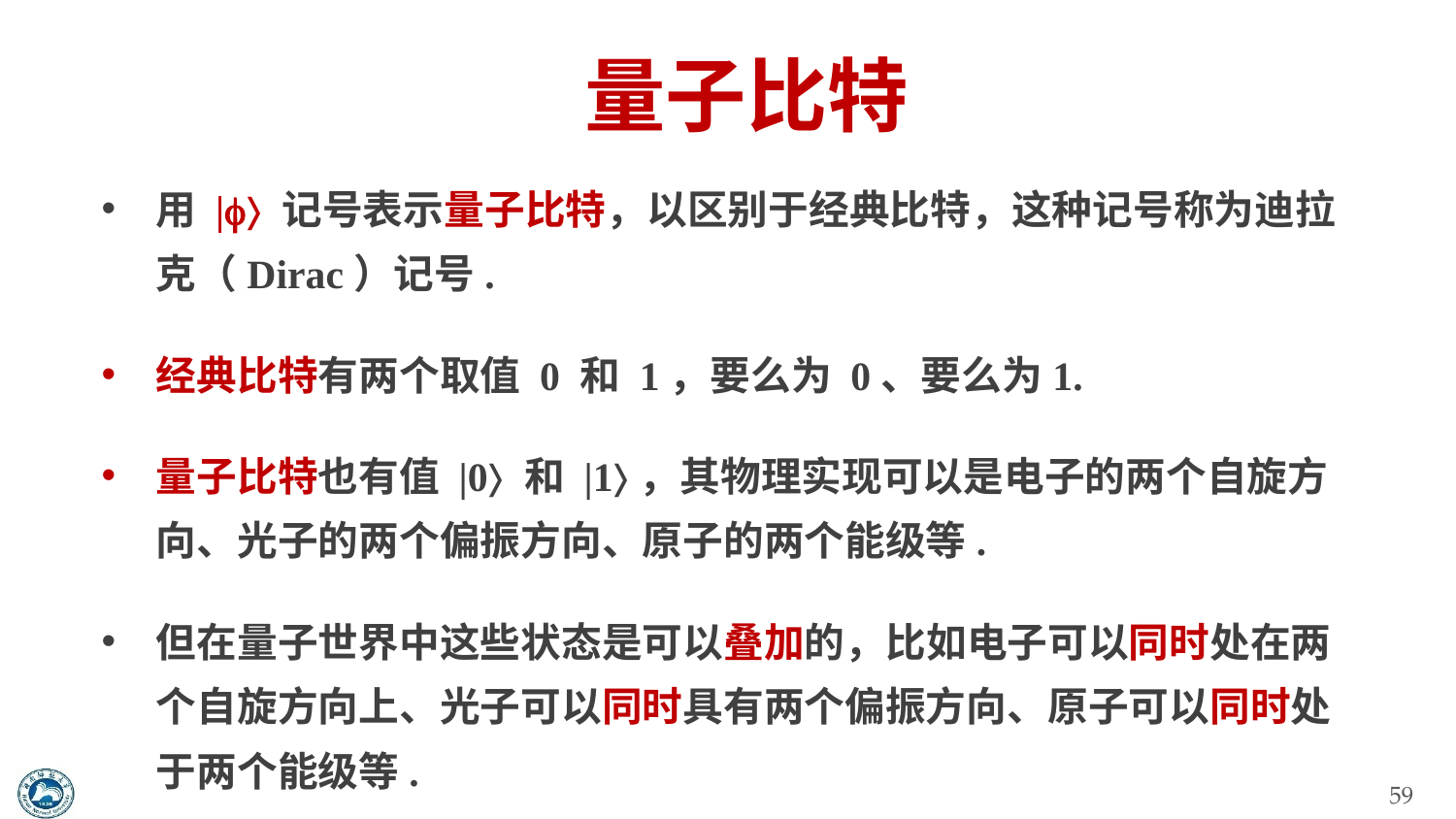

# 量子比特
用 |φ〉 记号表示量子比特，以区别于经典比特，这种记号称为迪拉克（Dirac）记号.
经典比特有两个取值 0 和 1，要么为 0、要么为1.
量子比特也有值 |0〉 和 |1〉，其物理实现可以是电子的两个自旋方向、光子的两个偏振方向、原子的两个能级等.
但在量子世界中这些状态是可以叠加的，比如电子可以同时处在两个自旋方向上、光子可以同时具有两个偏振方向、原子可以同时处于两个能级等.
59